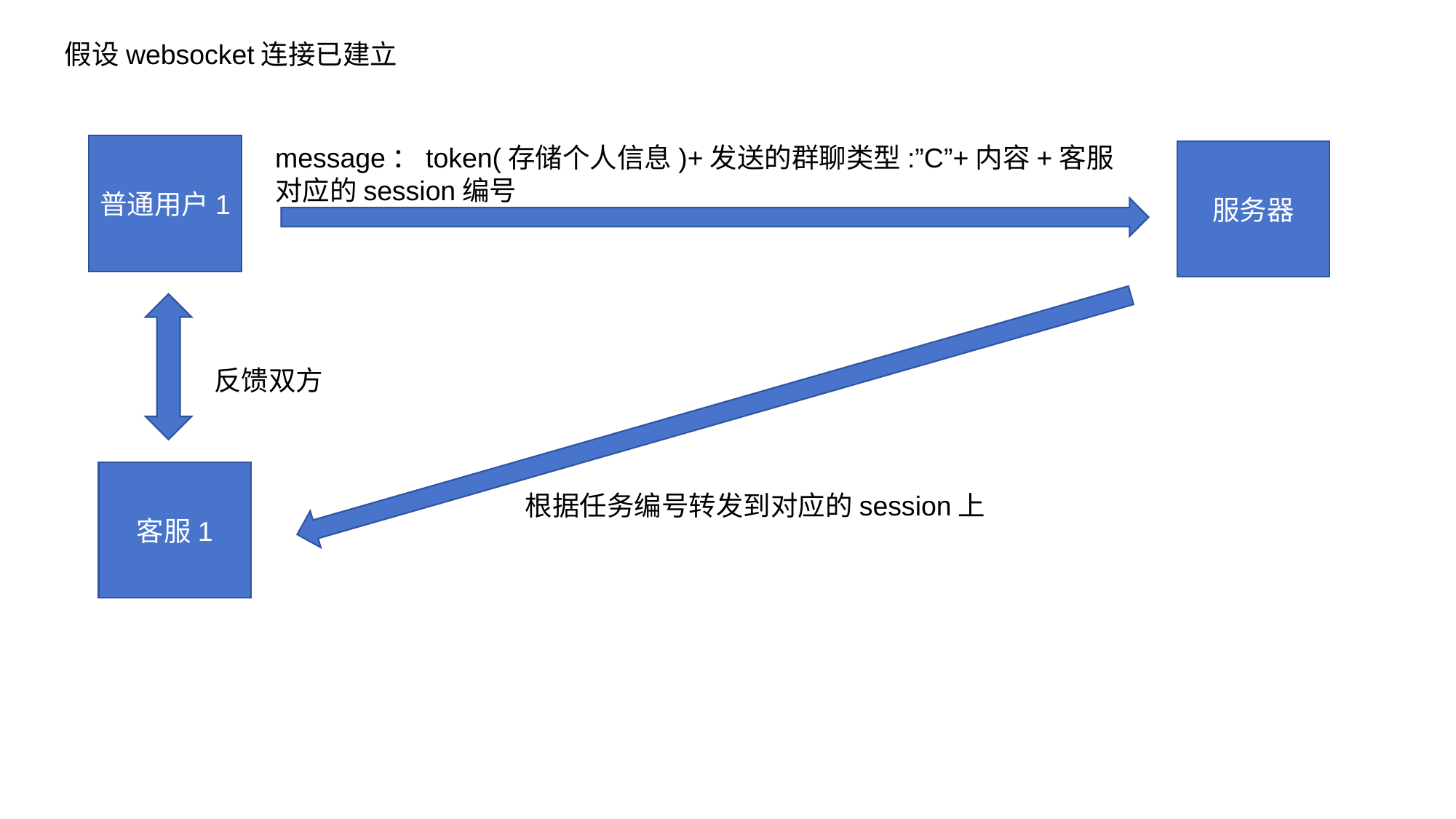

假设websocket连接已建立
普通用户1
message：token(存储个人信息)+发送的群聊类型:”C”+内容+客服对应的session编号
服务器

反馈双方

客服1
根据任务编号转发到对应的session上